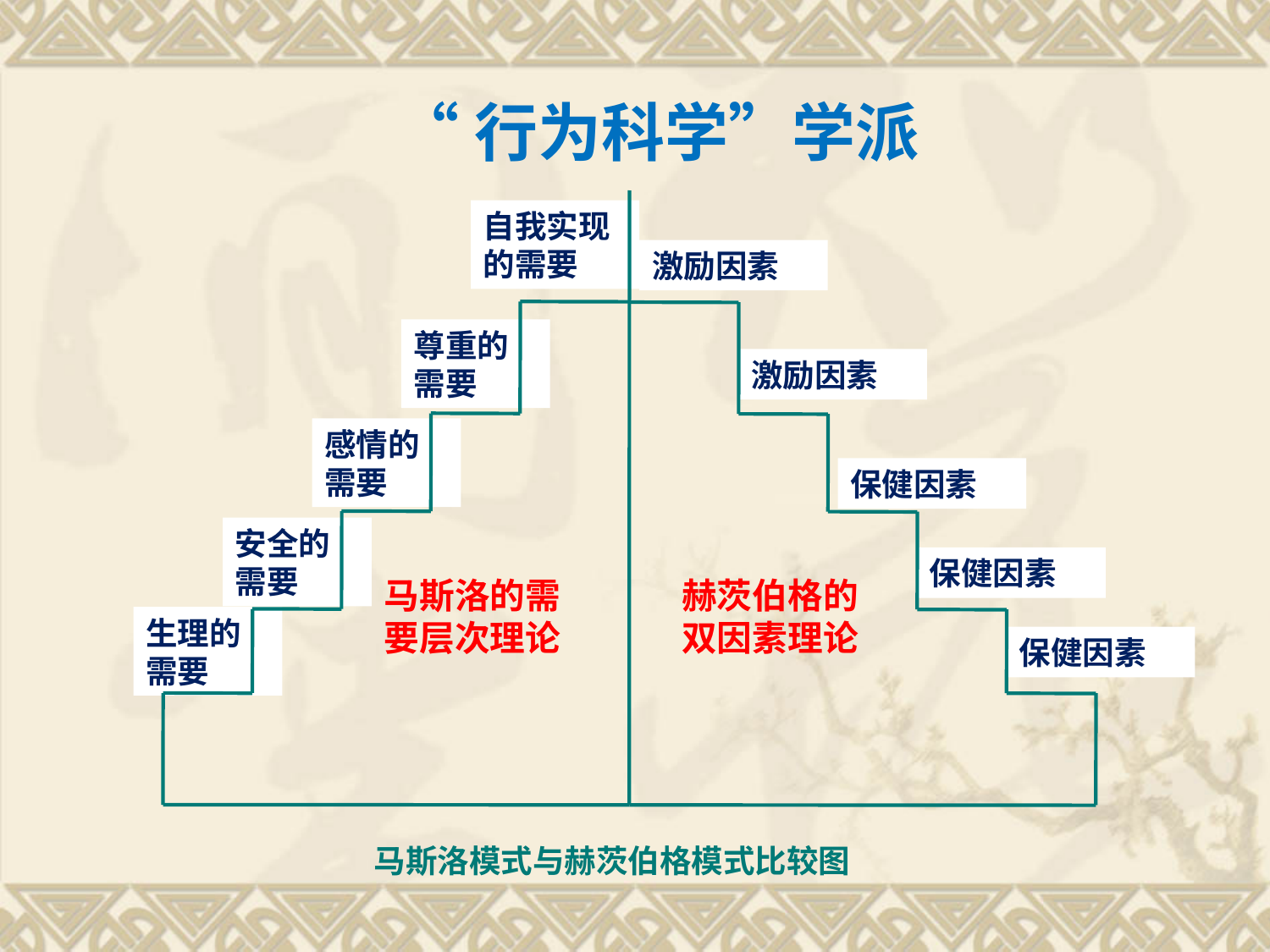

“行为科学”学派
自我实现的需要
激励因素
尊重的需要
激励因素
感情的需要
保健因素
安全的需要
保健因素
生理的需要
保健因素
马斯洛的需要层次理论
赫茨伯格的双因素理论
马斯洛模式与赫茨伯格模式比较图